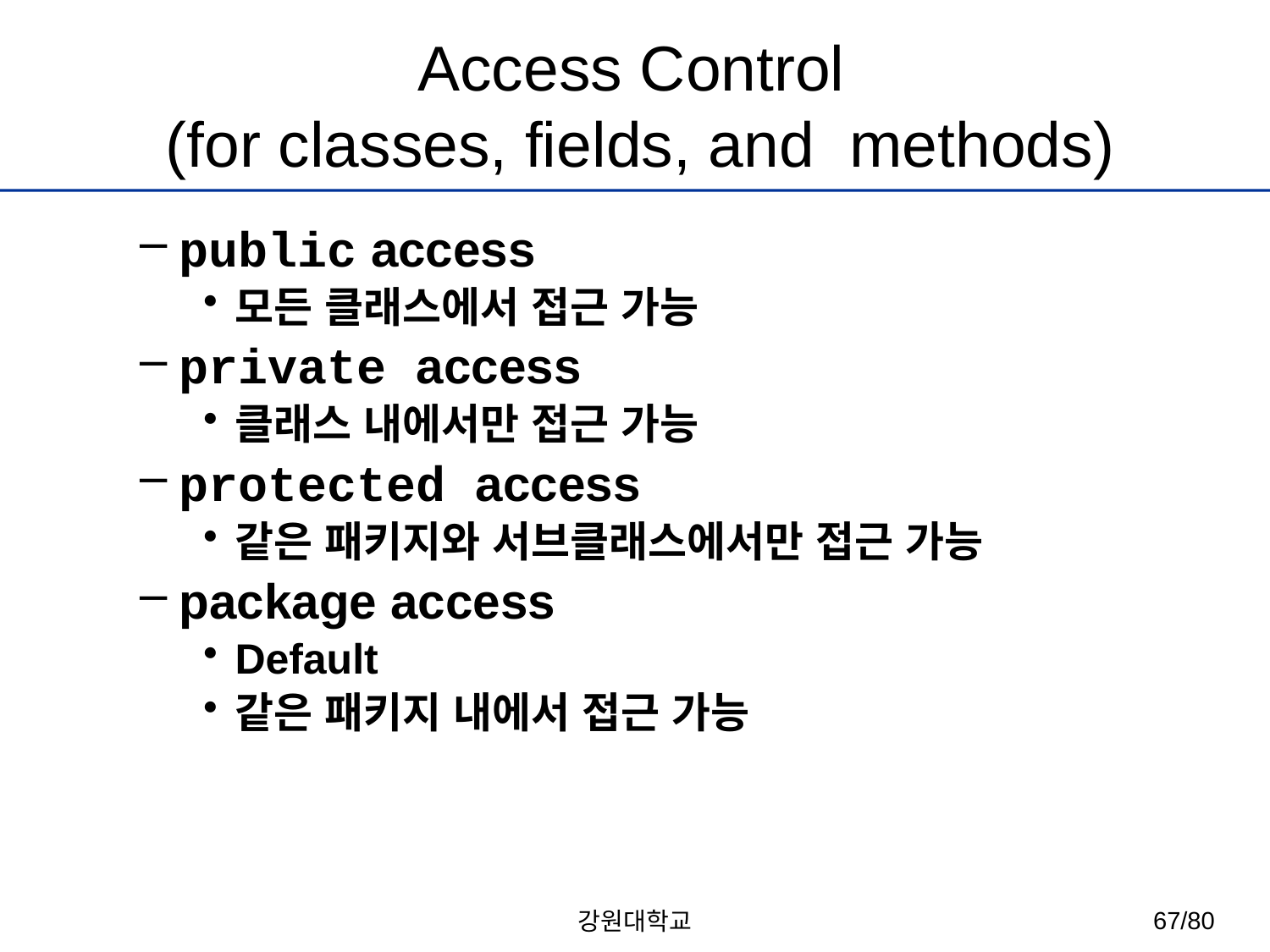

# Access Control (for classes, fields, and  methods)

public access
모든 클래스에서 접근 가능
private access
클래스 내에서만 접근 가능
protected access
같은 패키지와 서브클래스에서만 접근 가능
package access
Default
같은 패키지 내에서 접근 가능
강원대학교